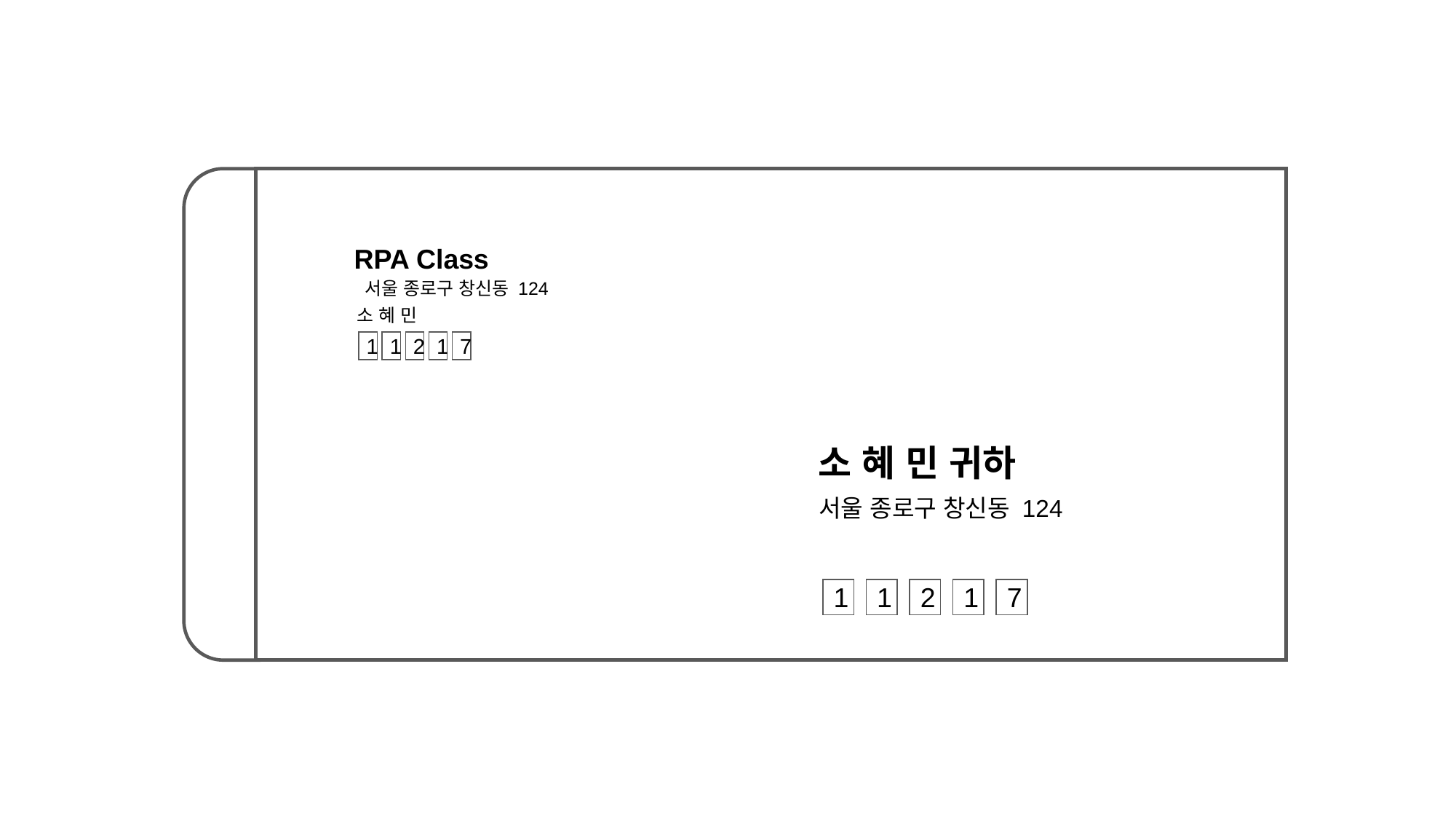

RPA Class
서울 종로구 창신동 124
소 혜 민
1
1
2
1
7
소 혜 민 귀하
서울 종로구 창신동 124
1
1
2
1
7